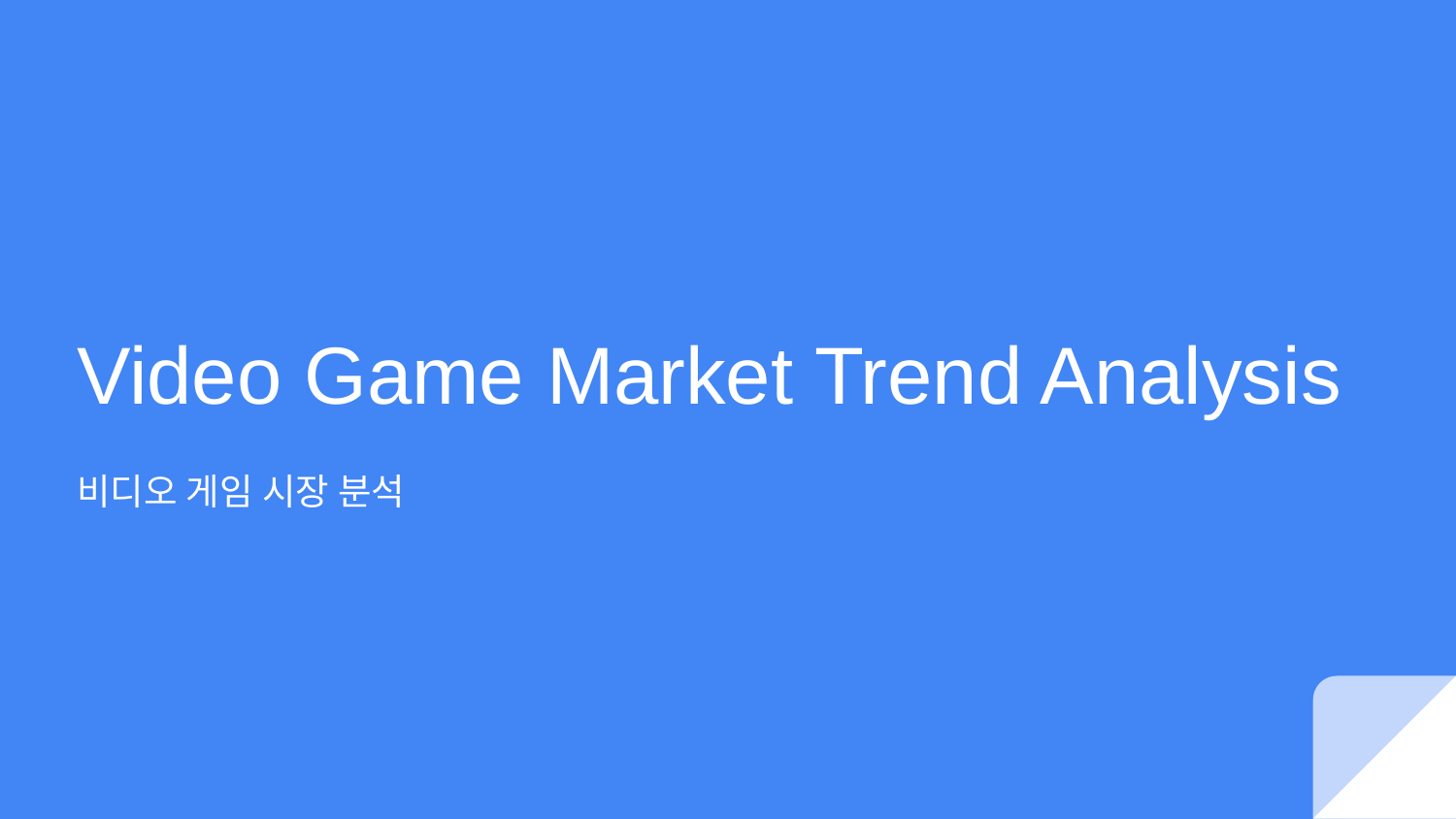

# Video Game Market Trend Analysis
비디오 게임 시장 분석